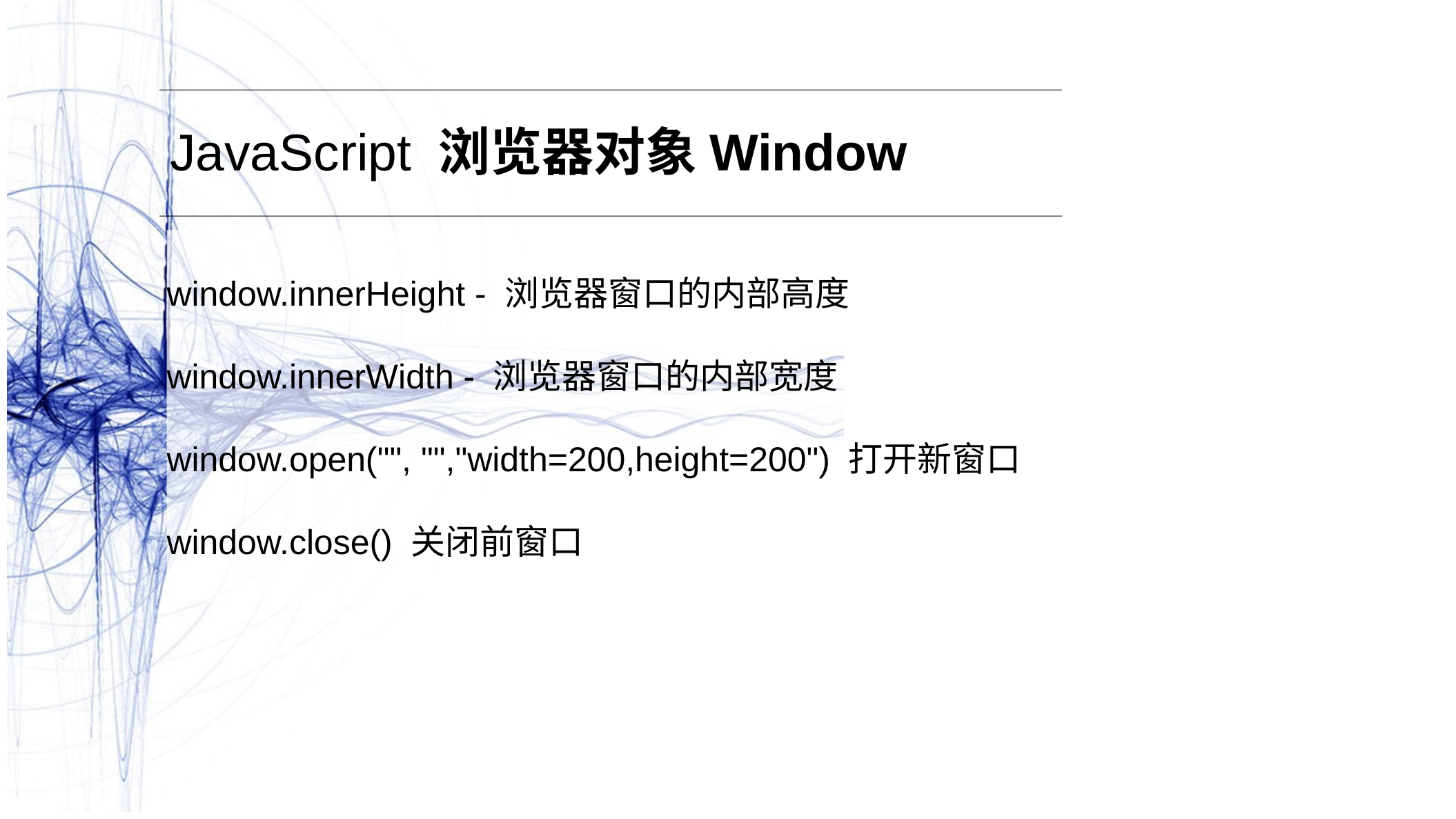

JavaScript 浏览器对象Window

window.innerHeight - 浏览器窗口的内部高度

window.innerWidth - 浏览器窗口的内部宽度

window.open("", "","width=200,height=200") 打开新窗口

window.close() 关闭前窗口